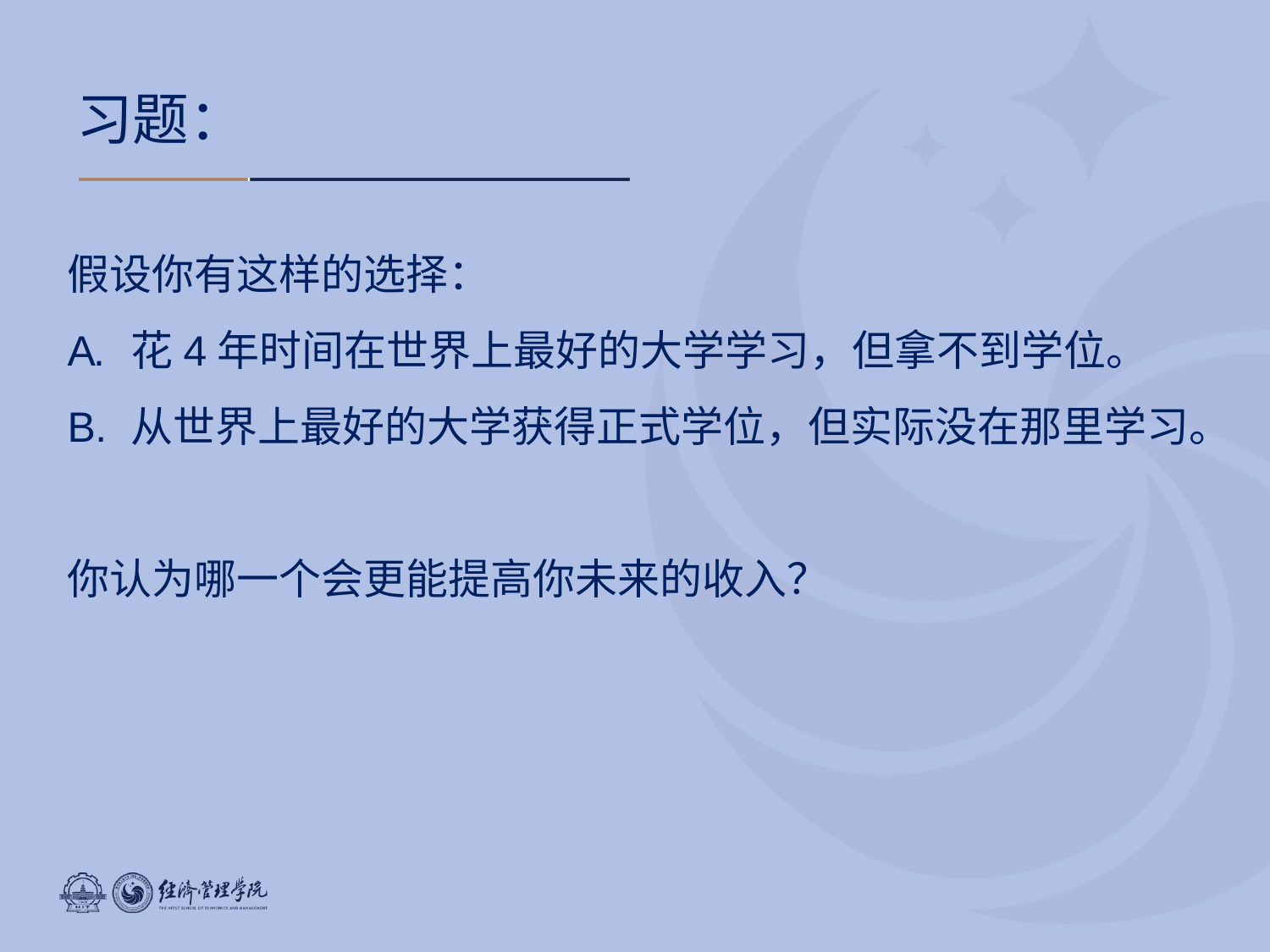

# 习题：
假设你有这样的选择：
花4年时间在世界上最好的大学学习，但拿不到学位。
从世界上最好的大学获得正式学位，但实际没在那里学习。

你认为哪一个会更能提高你未来的收入？